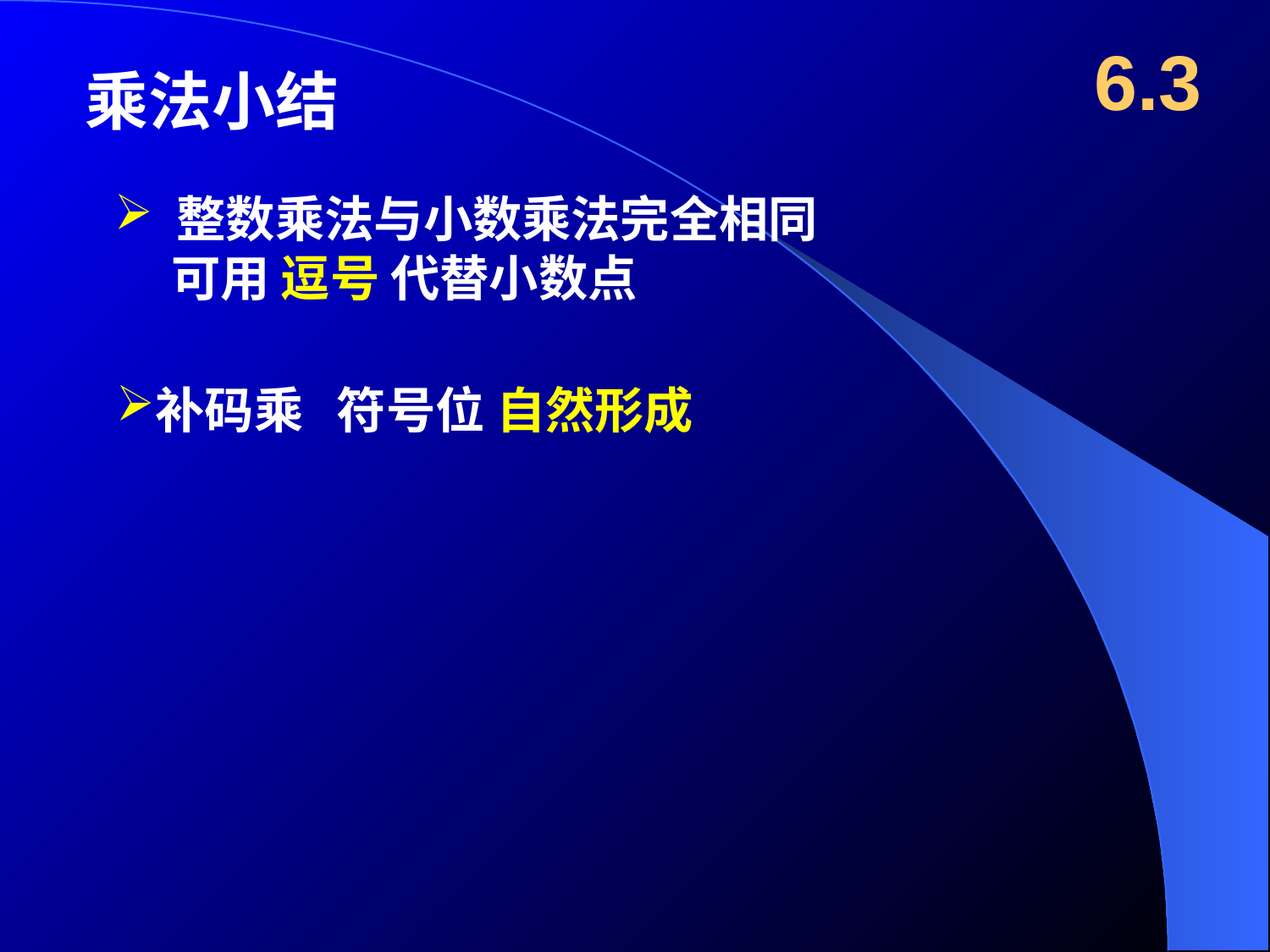

6.3
乘法小结
 整数乘法与小数乘法完全相同
    可用 逗号 代替小数点
补码乘   符号位 自然形成